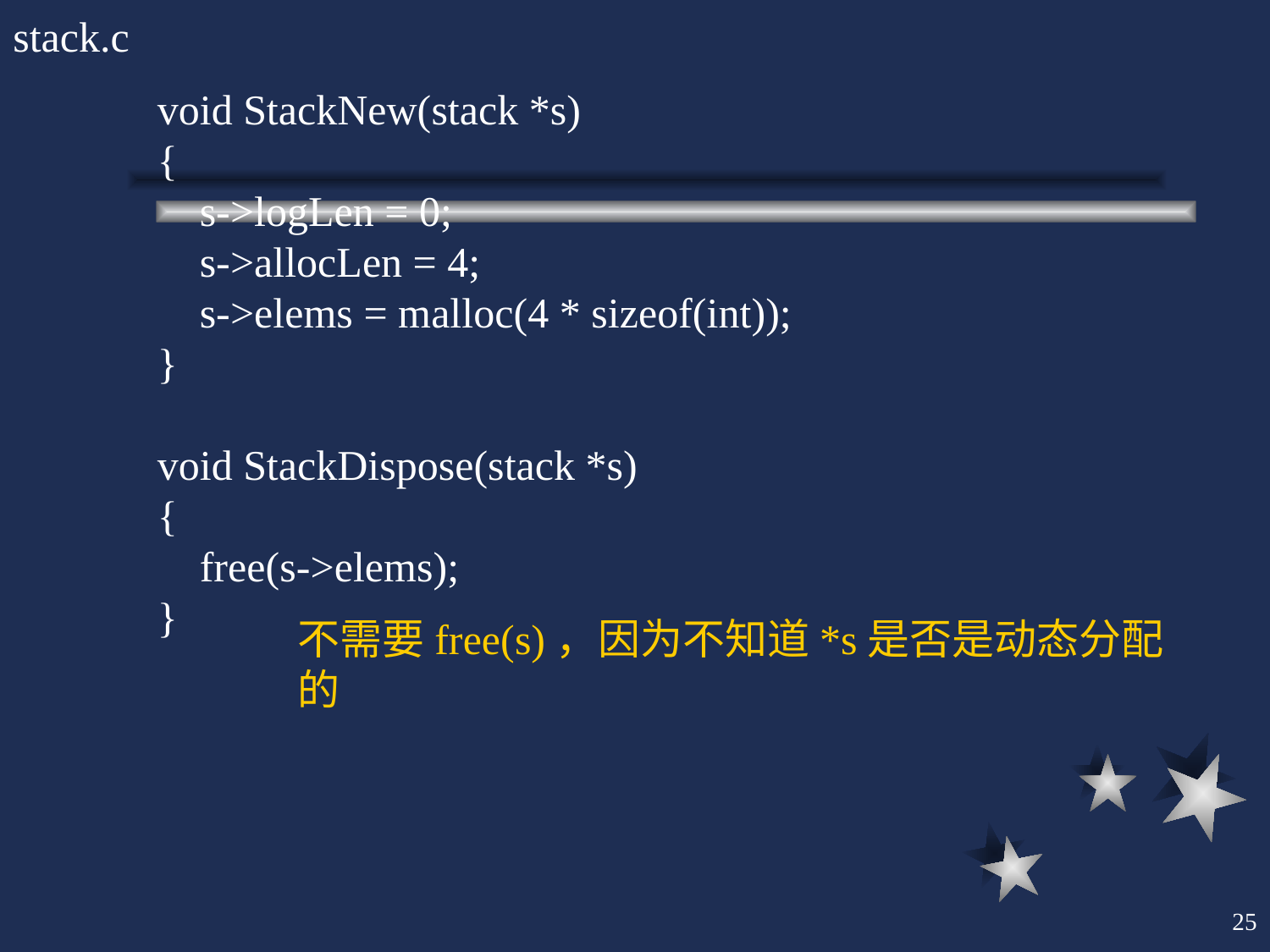

stack.c
void StackNew(stack *s)
{
    s->logLen = 0;
    s->allocLen = 4;
    s->elems = malloc(4 * sizeof(int));
}

void StackDispose(stack *s)
{
    free(s->elems);
}

不需要free(s)，因为不知道*s是否是动态分配的
25